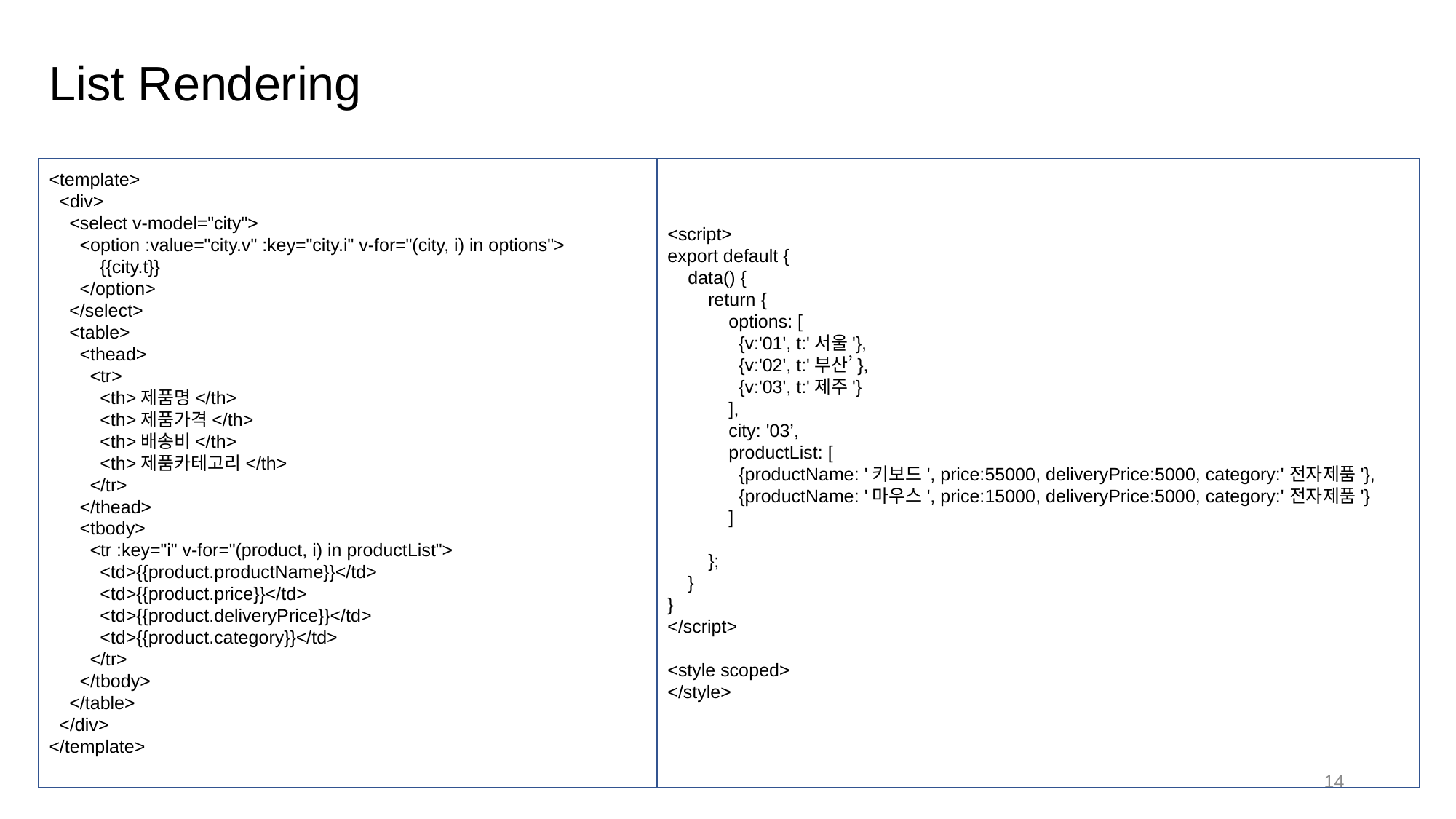

# List Rendering
<script>
export default {
    data() {
        return {
            options: [
              {v:'01', t:'서울'},
              {v:'02', t:'부산’},
              {v:'03', t:'제주'}
            ],
            city: '03’,
            productList: [
              {productName: '키보드', price:55000, deliveryPrice:5000, category:'전자제품'},
              {productName: '마우스', price:15000, deliveryPrice:5000, category:'전자제품'}
            ]

        };
    }
}
</script>

<style scoped>
</style>

<template>
  <div>
    <select v-model="city">
      <option :value="city.v" :key="city.i" v-for="(city, i) in options">
          {{city.t}}
      </option>
    </select>
    <table>
      <thead>
        <tr>
          <th>제품명</th>
          <th>제품가격</th>
          <th>배송비</th>
          <th>제품카테고리</th>
        </tr>
      </thead>
      <tbody>
        <tr :key="i" v-for="(product, i) in productList">
          <td>{{product.productName}}</td>
          <td>{{product.price}}</td>
          <td>{{product.deliveryPrice}}</td>
          <td>{{product.category}}</td>
        </tr>
      </tbody>
    </table>
  </div>
</template>

14